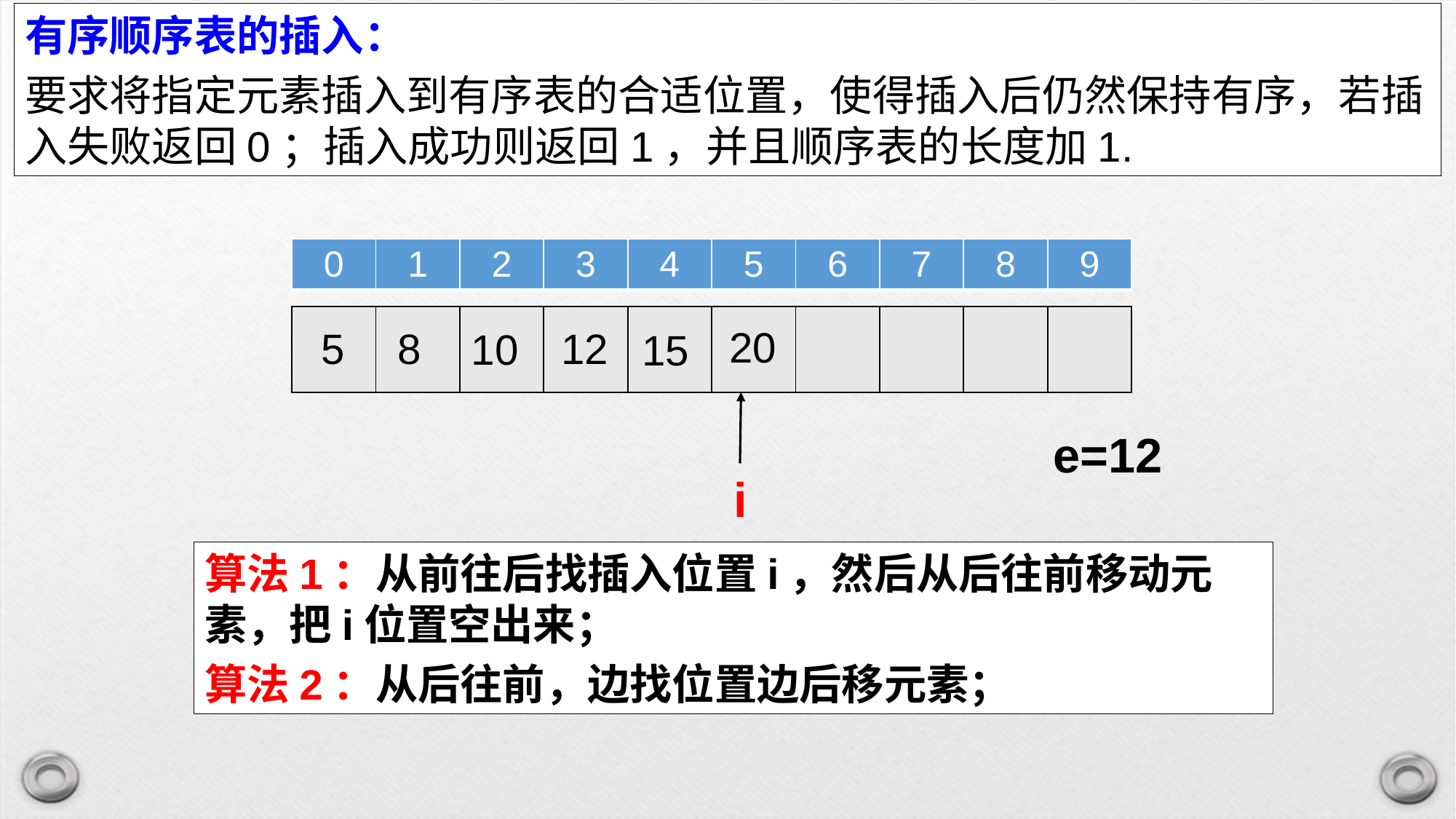

有序顺序表的插入：
要求将指定元素插入到有序表的合适位置，使得插入后仍然保持有序，若插入失败返回0；插入成功则返回1，并且顺序表的长度加1.
| 0 | 1 | 2 | 3 | 4 | 5 | 6 | 7 | 8 | 9 |
| --- | --- | --- | --- | --- | --- | --- | --- | --- | --- |
|  |  |  |  |  |  |  |  |  |  |
| --- | --- | --- | --- | --- | --- | --- | --- | --- | --- |
20
12
5
8
10
15
i
e=12
算法1：从前往后找插入位置i，然后从后往前移动元素，把i位置空出来；
算法2：从后往前，边找位置边后移元素；